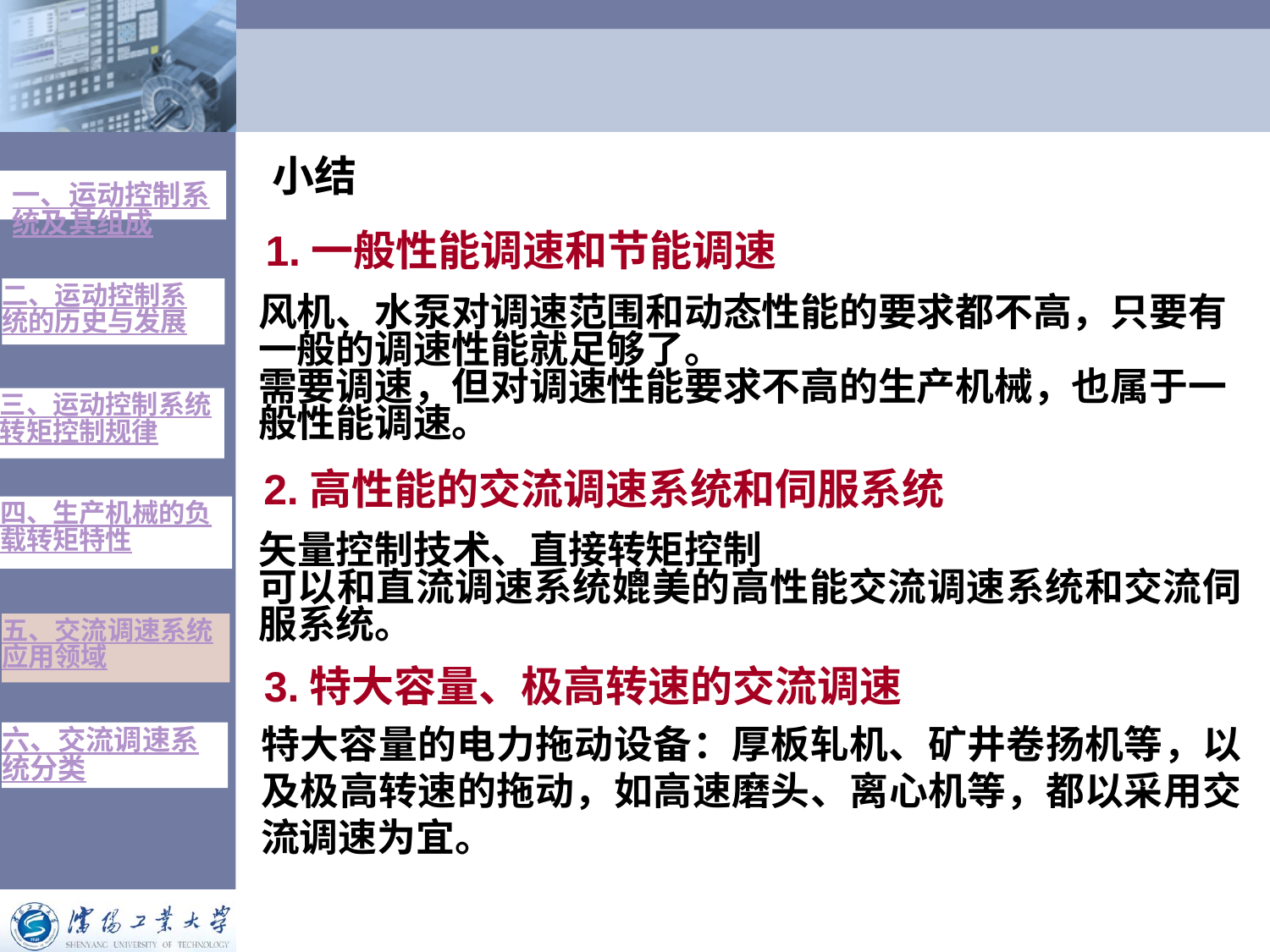

小结
一、运动控制系统及其组成
# 1.一般性能调速和节能调速
二、运动控制系统的历史与发展
风机、水泵对调速范围和动态性能的要求都不高，只要有一般的调速性能就足够了。
需要调速，但对调速性能要求不高的生产机械，也属于一般性能调速。
三、运动控制系统转矩控制规律
2.高性能的交流调速系统和伺服系统

四、生产机械的负载转矩特性
矢量控制技术、直接转矩控制
可以和直流调速系统媲美的高性能交流调速系统和交流伺服系统。
五、交流调速系统应用领域
3.特大容量、极高转速的交流调速
特大容量的电力拖动设备：厚板轧机、矿井卷扬机等，以及极高转速的拖动，如高速磨头、离心机等，都以采用交流调速为宜。
六、交流调速系统分类